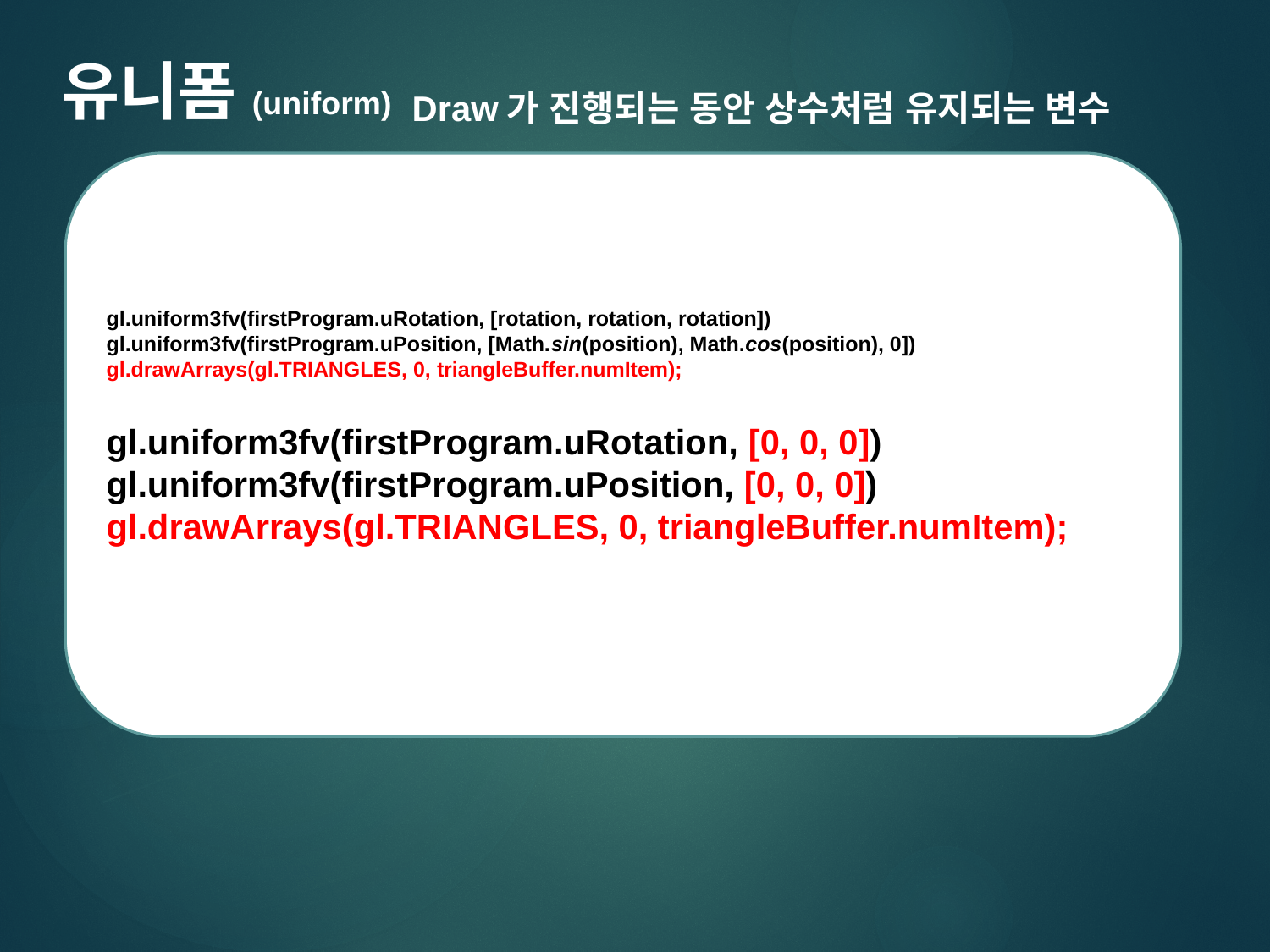

유니폼(uniform)
Draw가 진행되는 동안 상수처럼 유지되는 변수
gl.uniform3fv(firstProgram.uRotation, [rotation, rotation, rotation])
gl.uniform3fv(firstProgram.uPosition, [Math.sin(position), Math.cos(position), 0])
gl.drawArrays(gl.TRIANGLES, 0, triangleBuffer.numItem);
gl.uniform3fv(firstProgram.uRotation, [0, 0, 0])
gl.uniform3fv(firstProgram.uPosition, [0, 0, 0])
gl.drawArrays(gl.TRIANGLES, 0, triangleBuffer.numItem);